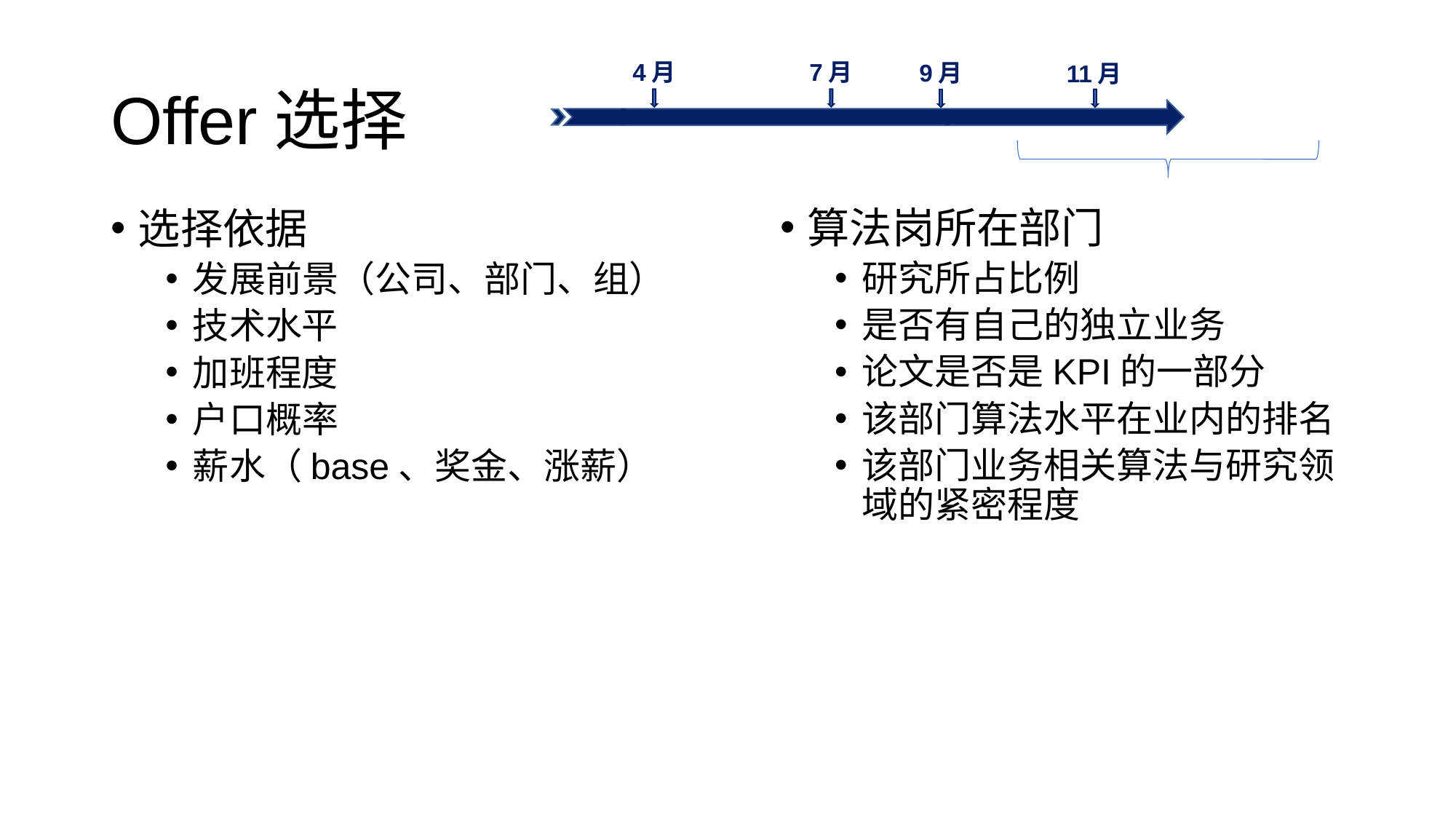

# Offer选择
7月

4月

9月

11月

算法岗所在部门
研究所占比例
是否有自己的独立业务
论文是否是KPI的一部分
该部门算法水平在业内的排名
该部门业务相关算法与研究领域的紧密程度

选择依据
发展前景（公司、部门、组）
技术水平
加班程度
户口概率
薪水（base、奖金、涨薪）